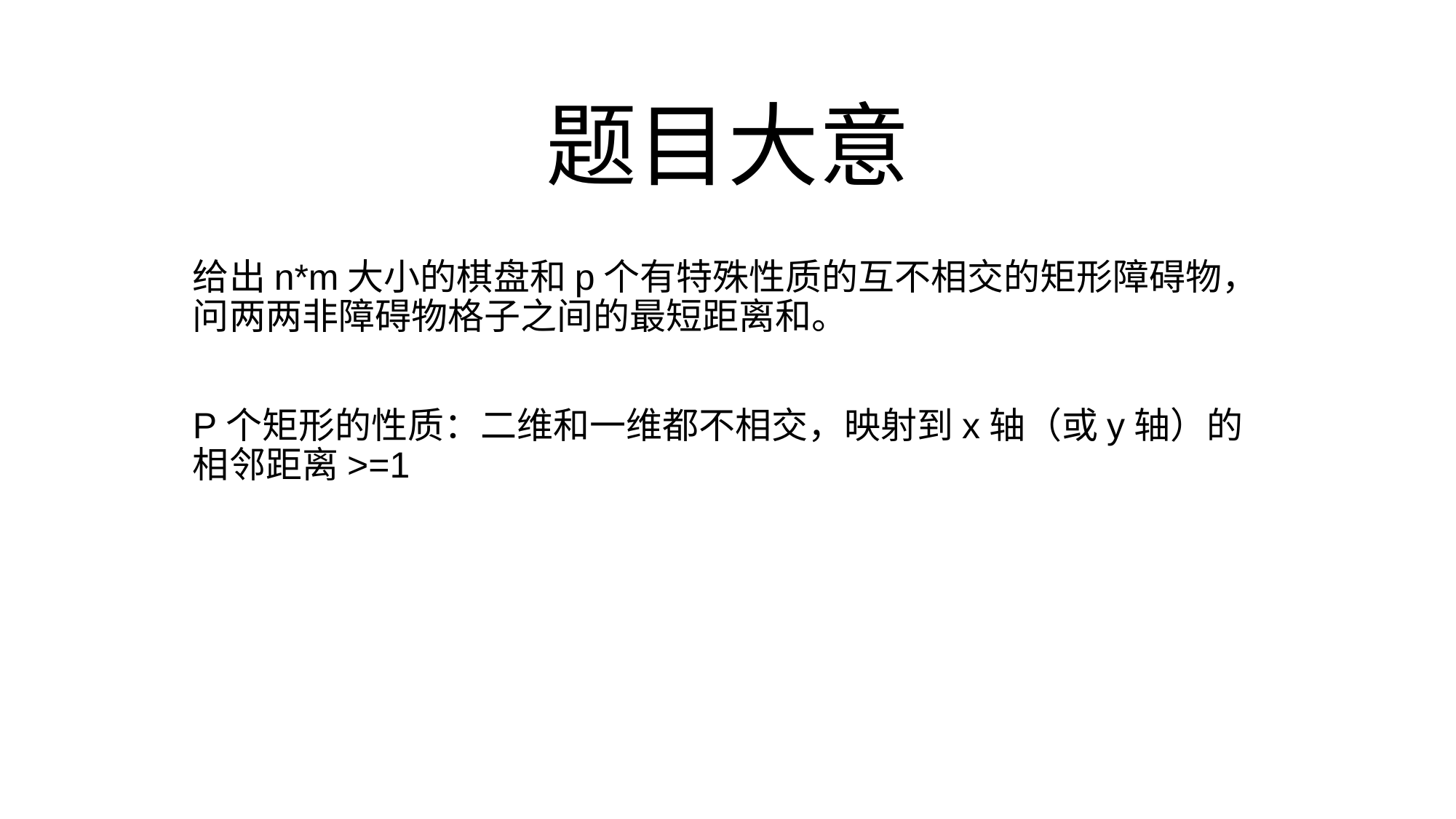

# 题目大意
给出n*m大小的棋盘和p个有特殊性质的互不相交的矩形障碍物，问两两非障碍物格子之间的最短距离和。

P个矩形的性质：二维和一维都不相交，映射到x轴（或y轴）的相邻距离>=1